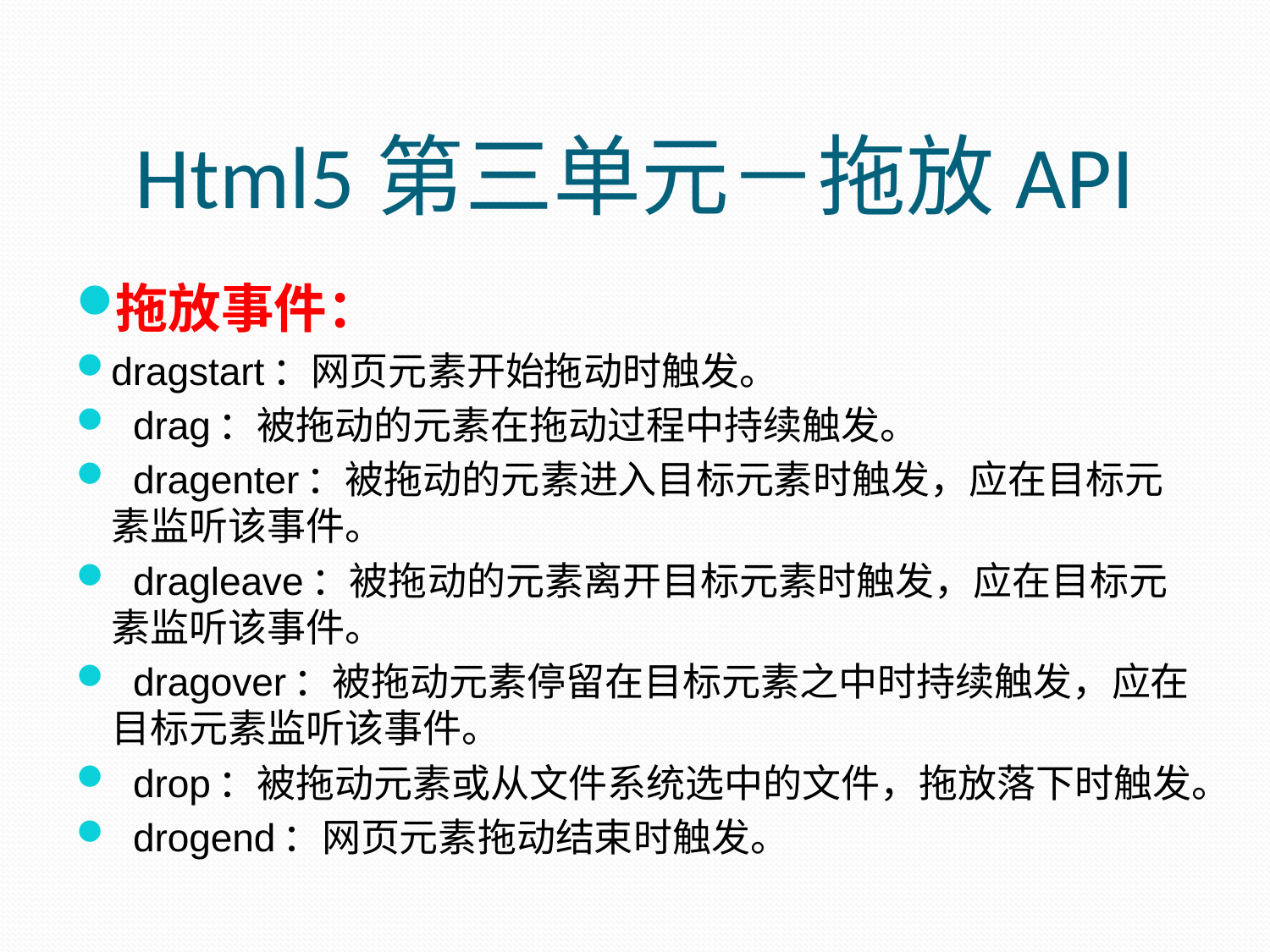

# Html5第三单元－拖放API
拖放事件：
dragstart：网页元素开始拖动时触发。
  drag：被拖动的元素在拖动过程中持续触发。
  dragenter：被拖动的元素进入目标元素时触发，应在目标元素监听该事件。
  dragleave：被拖动的元素离开目标元素时触发，应在目标元素监听该事件。
  dragover：被拖动元素停留在目标元素之中时持续触发，应在目标元素监听该事件。
  drop：被拖动元素或从文件系统选中的文件，拖放落下时触发。
  drogend：网页元素拖动结束时触发。